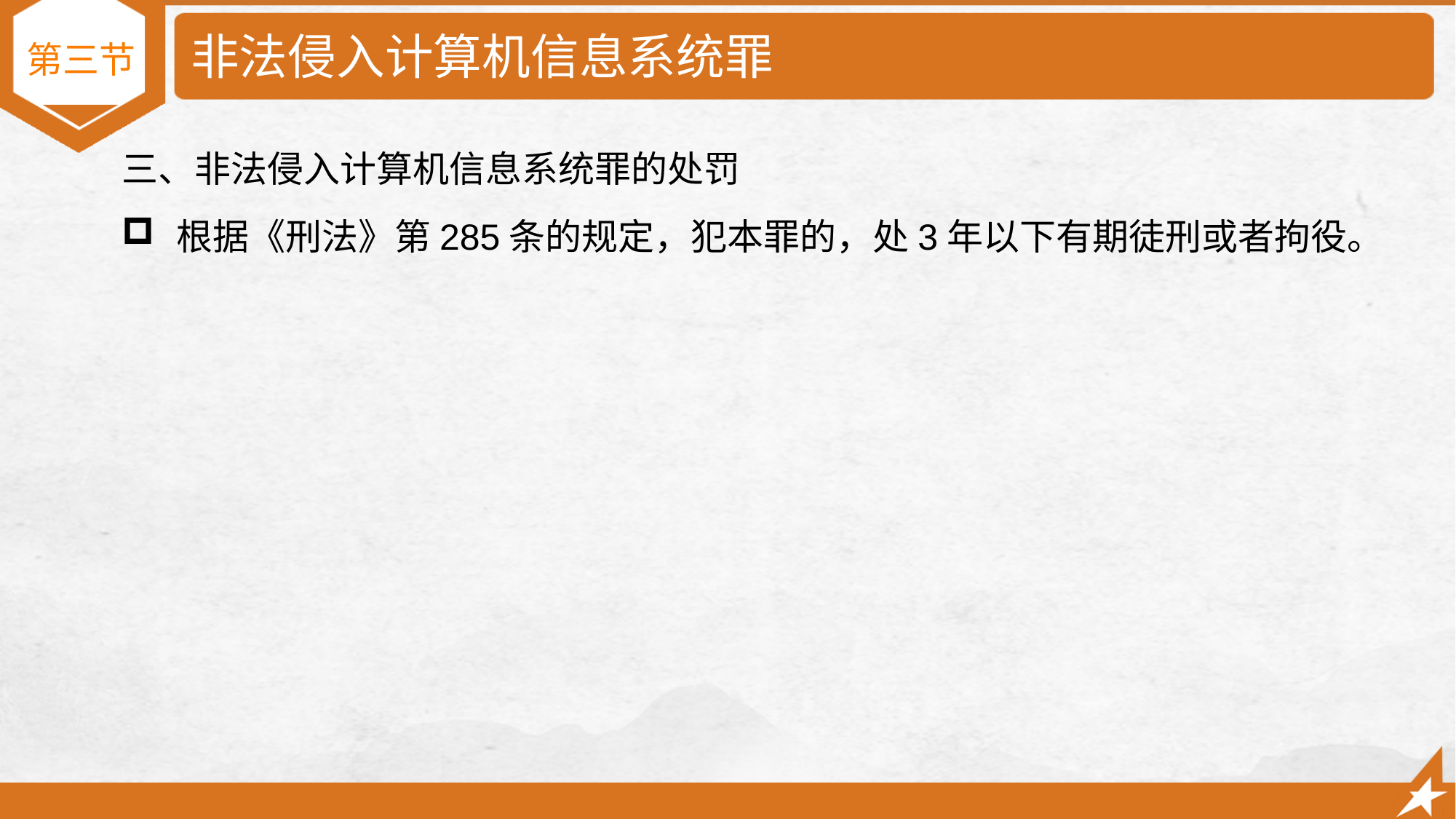

# 非法侵入计算机信息系统罪
第三节
三、非法侵入计算机信息系统罪的处罚
根据《刑法》第285条的规定，犯本罪的，处3年以下有期徒刑或者拘役。